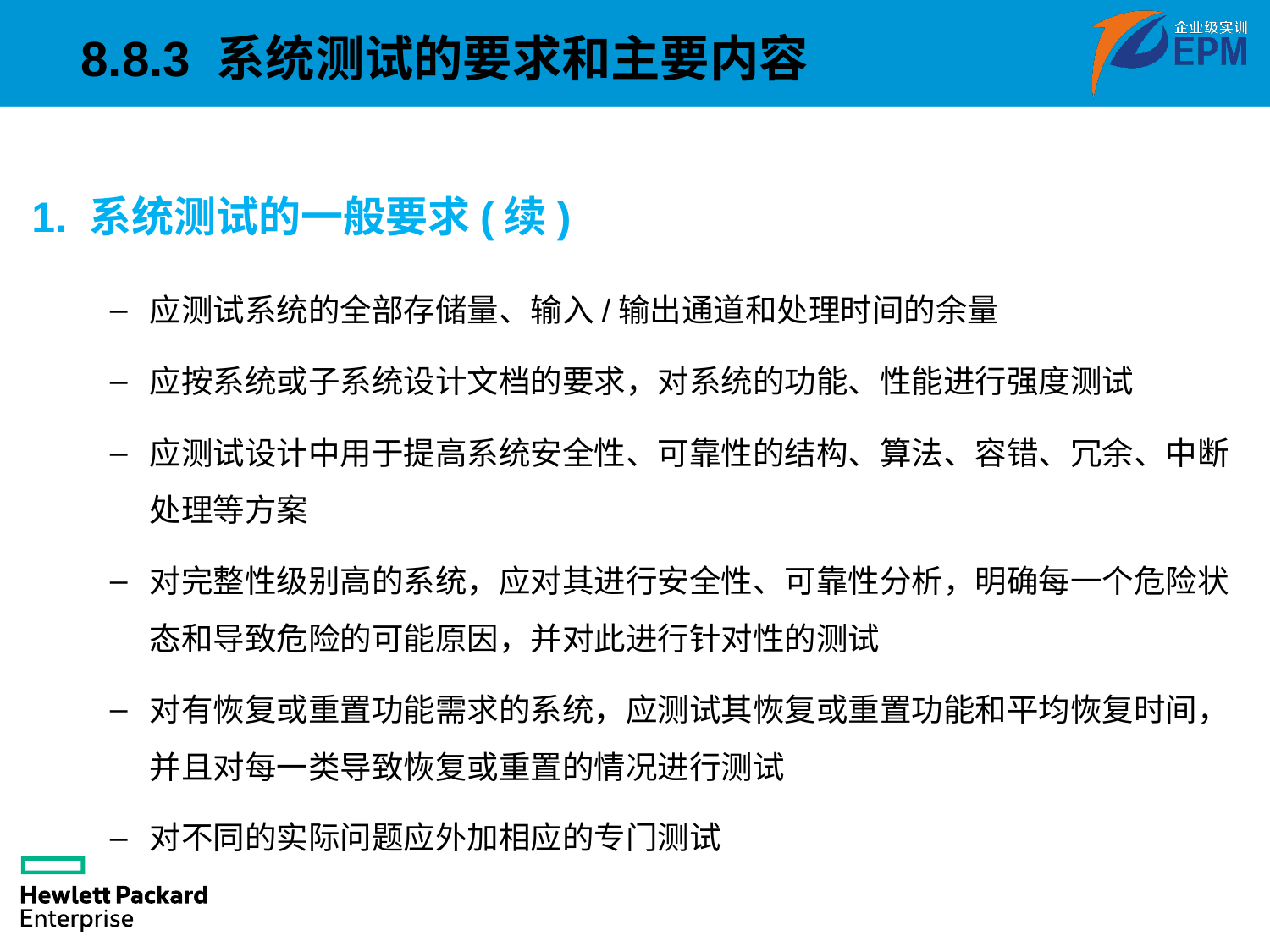

8.8.3 系统测试的要求和主要内容
1. 系统测试的一般要求(续)
应测试系统的全部存储量、输入/输出通道和处理时间的余量
应按系统或子系统设计文档的要求，对系统的功能、性能进行强度测试
应测试设计中用于提高系统安全性、可靠性的结构、算法、容错、冗余、中断处理等方案
对完整性级别高的系统，应对其进行安全性、可靠性分析，明确每一个危险状态和导致危险的可能原因，并对此进行针对性的测试
对有恢复或重置功能需求的系统，应测试其恢复或重置功能和平均恢复时间，并且对每一类导致恢复或重置的情况进行测试
对不同的实际问题应外加相应的专门测试